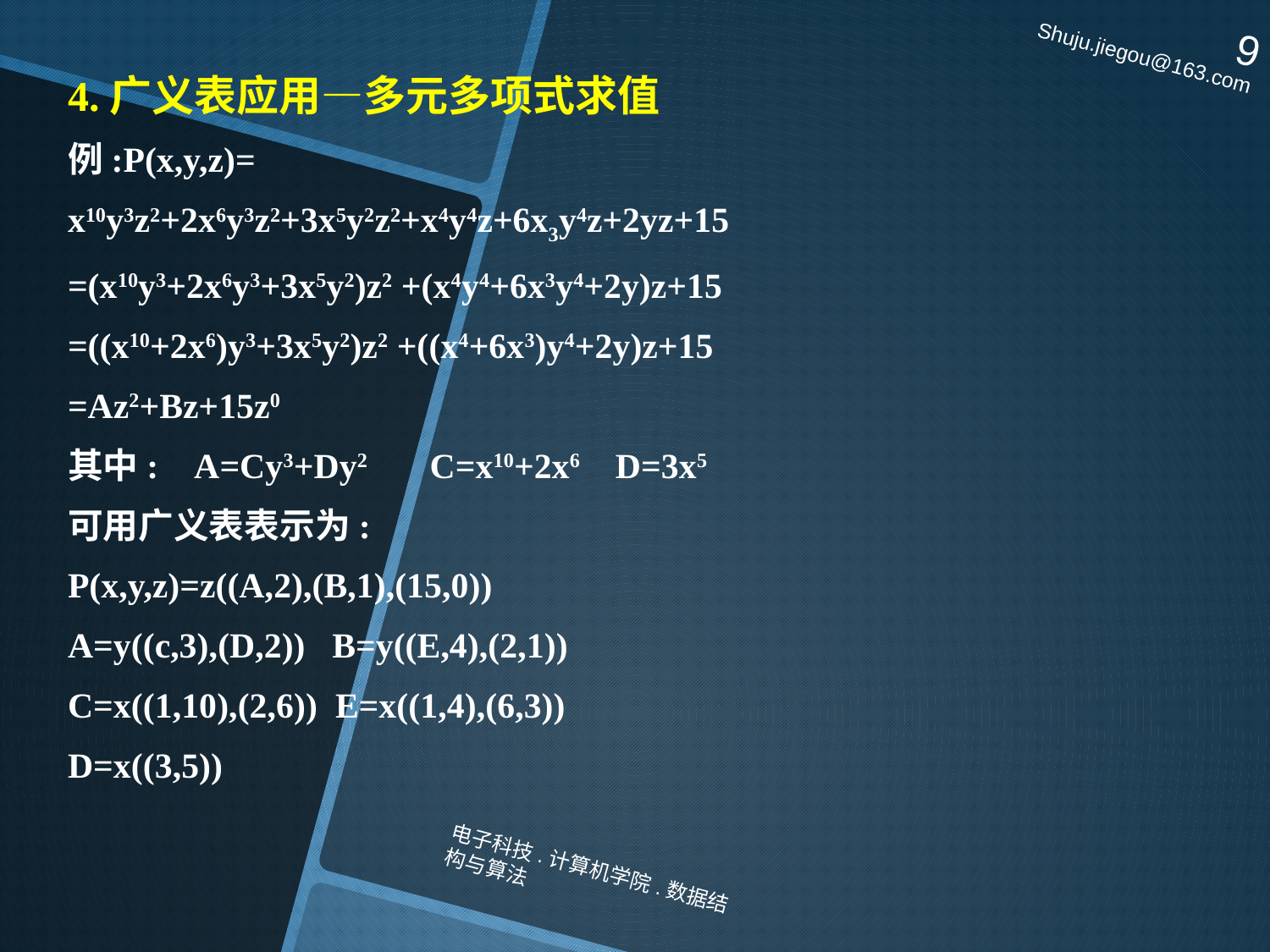

# $4.5 广义表
9
4.广义表应用—多元多项式求值
例:P(x,y,z)=
x10y3z2+2x6y3z2+3x5y2z2+x4y4z+6x3y4z+2yz+15
=(x10y3+2x6y3+3x5y2)z2 +(x4y4+6x3y4+2y)z+15
=((x10+2x6)y3+3x5y2)z2 +((x4+6x3)y4+2y)z+15
=Az2+Bz+15z0
其中:    A=Cy3+Dy2       C=x10+2x6    D=3x5
可用广义表表示为:
P(x,y,z)=z((A,2),(B,1),(15,0))
A=y((c,3),(D,2))   B=y((E,4),(2,1))
C=x((1,10),(2,6))  E=x((1,4),(6,3))
D=x((3,5))
Shuju.jiegou@163.com
电子科技.计算机学院.数据结构与算法